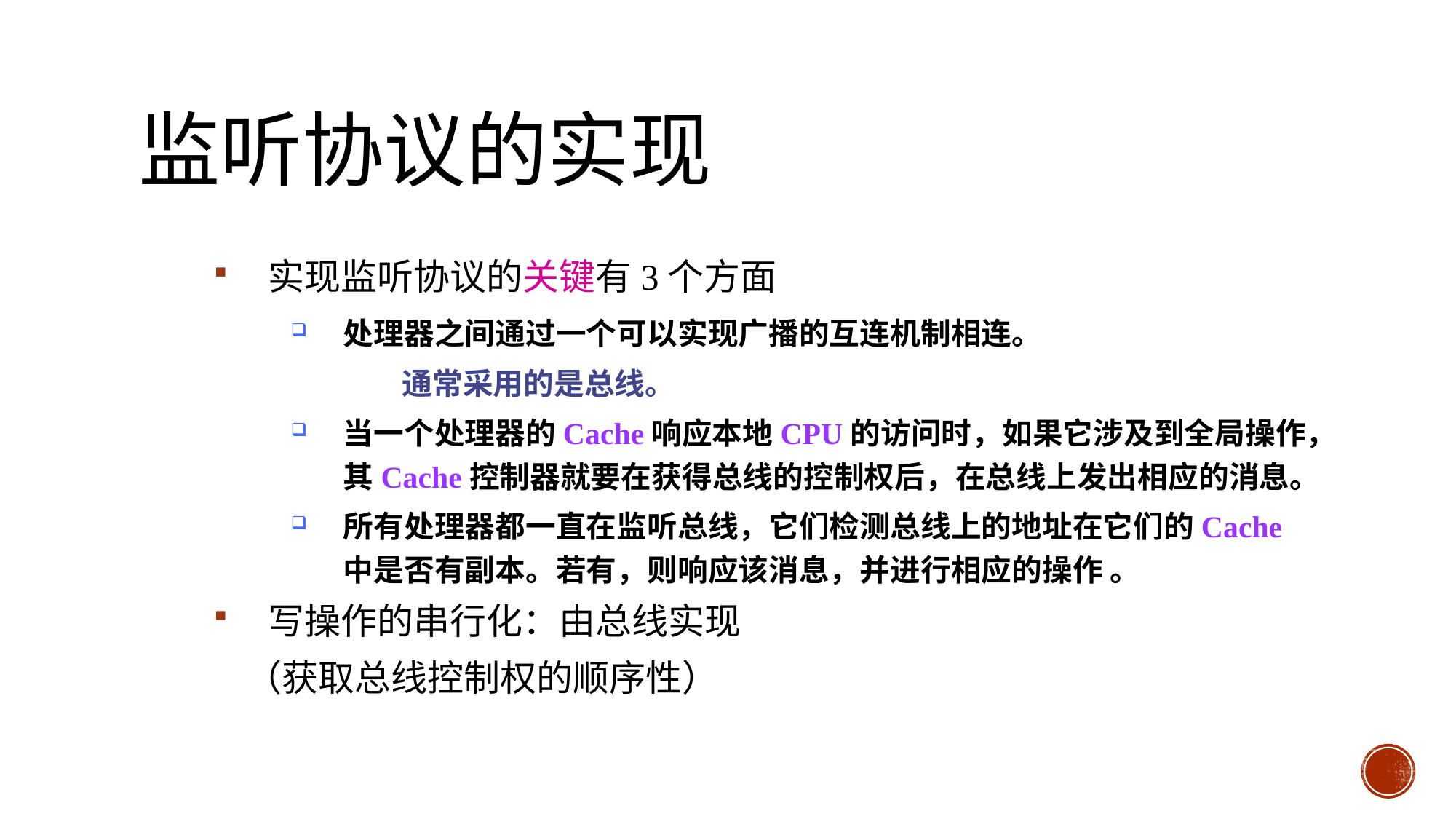

# 监听协议的实现
实现监听协议的关键有3个方面
处理器之间通过一个可以实现广播的互连机制相连。
               通常采用的是总线。
当一个处理器的Cache响应本地CPU的访问时，如果它涉及到全局操作，其Cache控制器就要在获得总线的控制权后，在总线上发出相应的消息。
所有处理器都一直在监听总线，它们检测总线上的地址在它们的Cache中是否有副本。若有，则响应该消息，并进行相应的操作 。
写操作的串行化：由总线实现
    （获取总线控制权的顺序性）